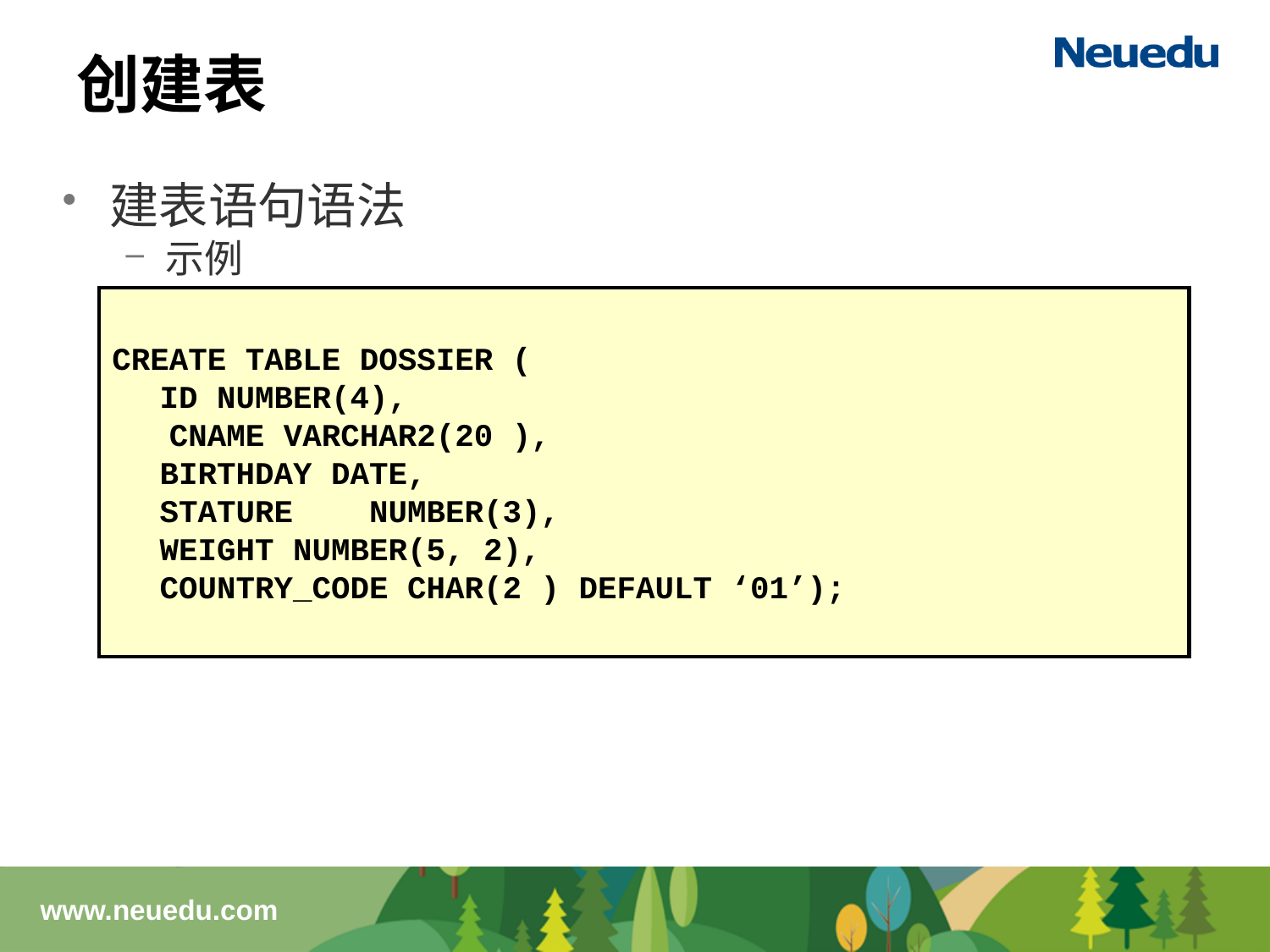

# 创建表
建表语句语法
示例

CREATE TABLE DOSSIER (
	ID NUMBER(4),
   CNAME VARCHAR2(20 ),
	BIRTHDAY DATE,
	STATURE    NUMBER(3),
	WEIGHT NUMBER(5, 2),
	COUNTRY_CODE CHAR(2 ) DEFAULT ‘01’);